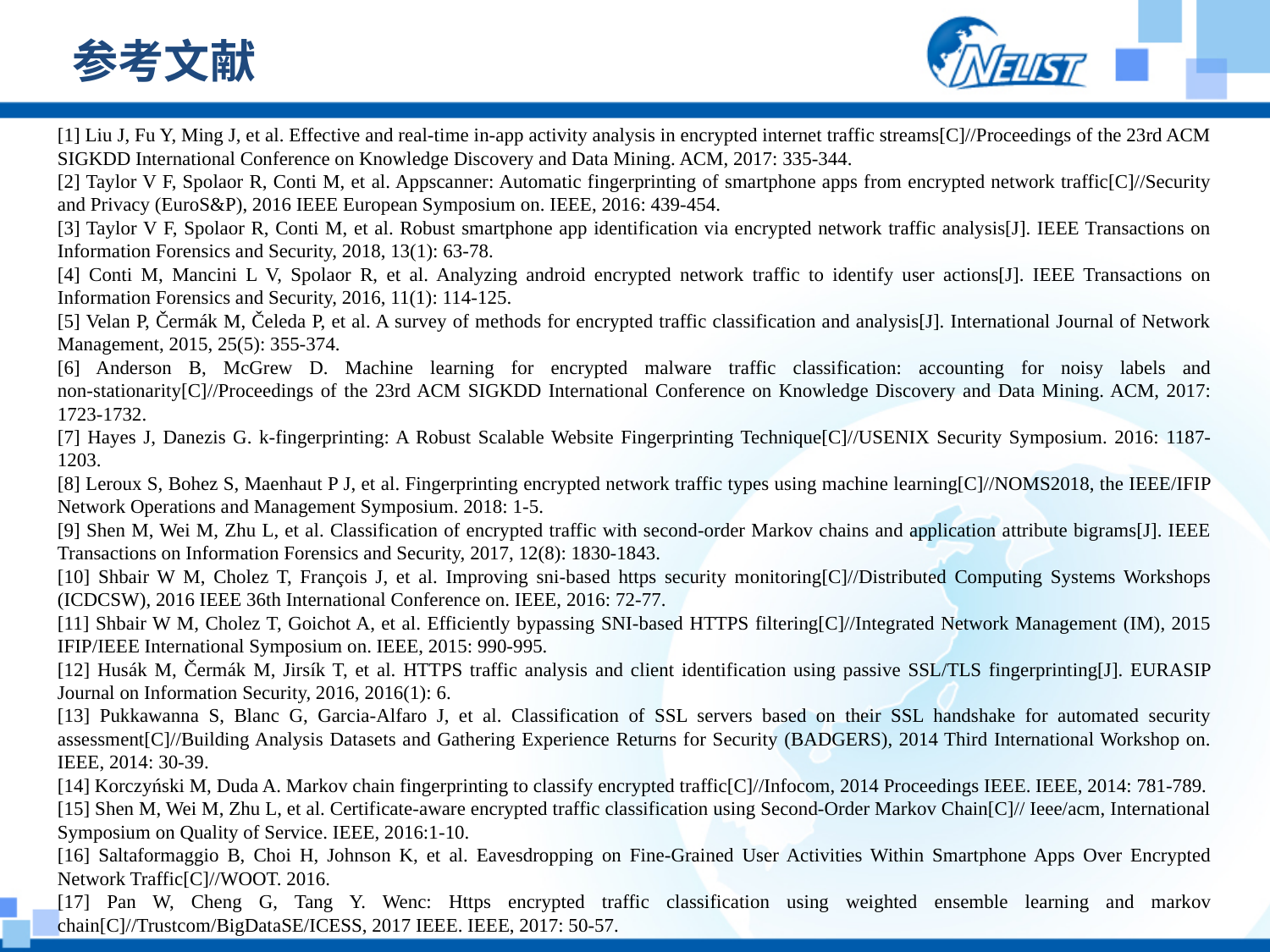

# 参考文献
[1] Liu J, Fu Y, Ming J, et al. Effective and real-time in-app activity analysis in encrypted internet traffic streams[C]//Proceedings of the 23rd ACM SIGKDD International Conference on Knowledge Discovery and Data Mining. ACM, 2017: 335-344.
[2] Taylor V F, Spolaor R, Conti M, et al. Appscanner: Automatic fingerprinting of smartphone apps from encrypted network traffic[C]//Security and Privacy (EuroS&P), 2016 IEEE European Symposium on. IEEE, 2016: 439-454.
[3] Taylor V F, Spolaor R, Conti M, et al. Robust smartphone app identification via encrypted network traffic analysis[J]. IEEE Transactions on Information Forensics and Security, 2018, 13(1): 63-78.
[4] Conti M, Mancini L V, Spolaor R, et al. Analyzing android encrypted network traffic to identify user actions[J]. IEEE Transactions on Information Forensics and Security, 2016, 11(1): 114-125.
[5] Velan P, Čermák M, Čeleda P, et al. A survey of methods for encrypted traffic classification and analysis[J]. International Journal of Network Management, 2015, 25(5): 355-374.
[6] Anderson B, McGrew D. Machine learning for encrypted malware traffic classification: accounting for noisy labels and non-stationarity[C]//Proceedings of the 23rd ACM SIGKDD International Conference on Knowledge Discovery and Data Mining. ACM, 2017: 1723-1732.
[7] Hayes J, Danezis G. k-fingerprinting: A Robust Scalable Website Fingerprinting Technique[C]//USENIX Security Symposium. 2016: 1187-1203.
[8] Leroux S, Bohez S, Maenhaut P J, et al. Fingerprinting encrypted network traffic types using machine learning[C]//NOMS2018, the IEEE/IFIP Network Operations and Management Symposium. 2018: 1-5.
[9] Shen M, Wei M, Zhu L, et al. Classification of encrypted traffic with second-order Markov chains and application attribute bigrams[J]. IEEE Transactions on Information Forensics and Security, 2017, 12(8): 1830-1843.
[10] Shbair W M, Cholez T, François J, et al. Improving sni-based https security monitoring[C]//Distributed Computing Systems Workshops (ICDCSW), 2016 IEEE 36th International Conference on. IEEE, 2016: 72-77.
[11] Shbair W M, Cholez T, Goichot A, et al. Efficiently bypassing SNI-based HTTPS filtering[C]//Integrated Network Management (IM), 2015 IFIP/IEEE International Symposium on. IEEE, 2015: 990-995.
[12] Husák M, Čermák M, Jirsík T, et al. HTTPS traffic analysis and client identification using passive SSL/TLS fingerprinting[J]. EURASIP Journal on Information Security, 2016, 2016(1): 6.
[13] Pukkawanna S, Blanc G, Garcia-Alfaro J, et al. Classification of SSL servers based on their SSL handshake for automated security assessment[C]//Building Analysis Datasets and Gathering Experience Returns for Security (BADGERS), 2014 Third International Workshop on. IEEE, 2014: 30-39.
[14] Korczyński M, Duda A. Markov chain fingerprinting to classify encrypted traffic[C]//Infocom, 2014 Proceedings IEEE. IEEE, 2014: 781-789.
[15] Shen M, Wei M, Zhu L, et al. Certificate-aware encrypted traffic classification using Second-Order Markov Chain[C]// Ieee/acm, International Symposium on Quality of Service. IEEE, 2016:1-10.
[16] Saltaformaggio B, Choi H, Johnson K, et al. Eavesdropping on Fine-Grained User Activities Within Smartphone Apps Over Encrypted Network Traffic[C]//WOOT. 2016.
[17] Pan W, Cheng G, Tang Y. Wenc: Https encrypted traffic classification using weighted ensemble learning and markov chain[C]//Trustcom/BigDataSE/ICESS, 2017 IEEE. IEEE, 2017: 50-57.